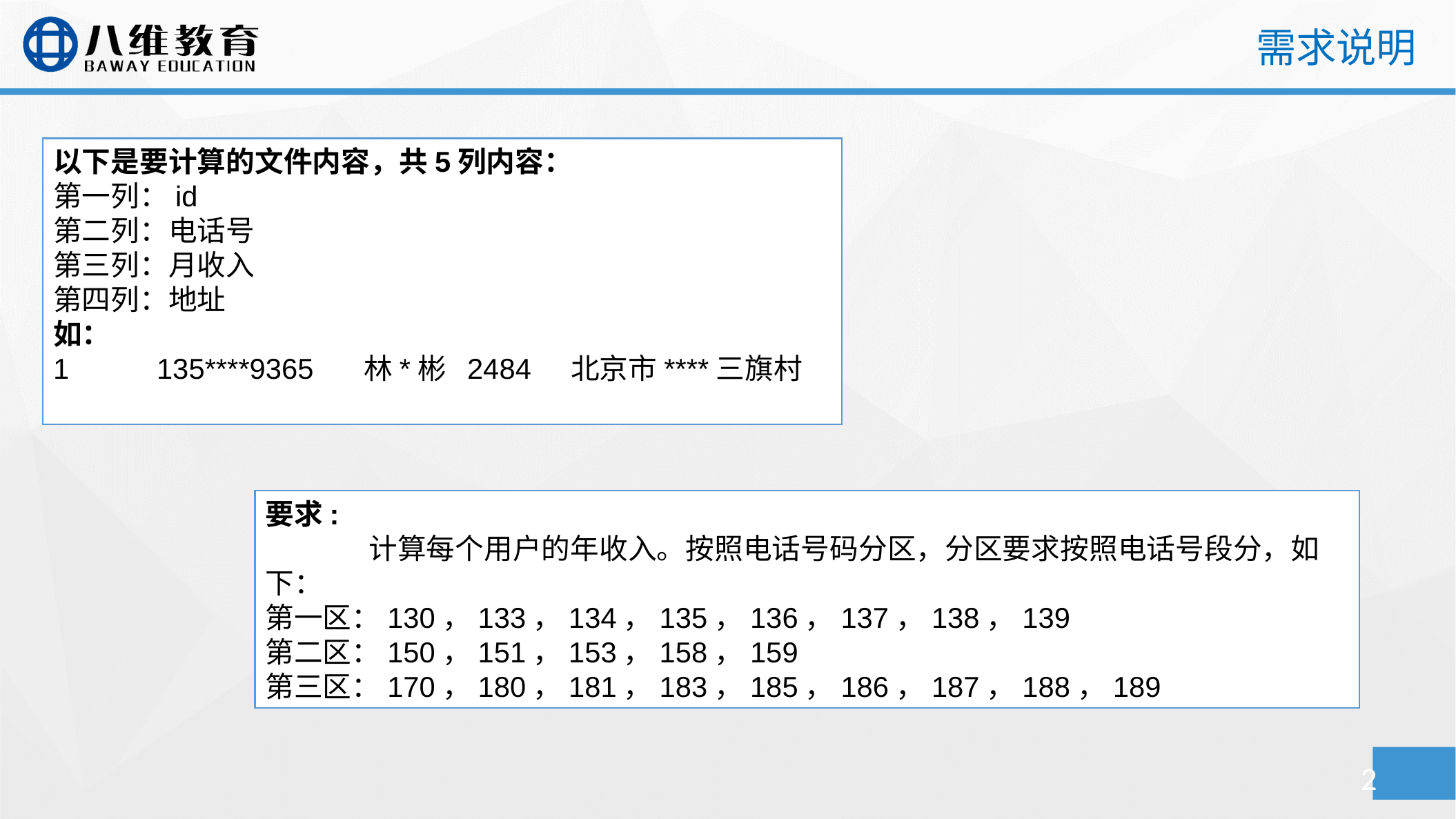

需求说明
以下是要计算的文件内容，共5列内容：
第一列：id
第二列：电话号
第三列：月收入
第四列：地址
如：
1	135****9365	林*彬	2484	北京市****三旗村

要求:
	计算每个用户的年收入。按照电话号码分区，分区要求按照电话号段分，如下：
第一区：130，133，134，135，136，137，138，139
第二区：150，151，153，158，159
第三区：170，180，181，183，185，186，187，188，189